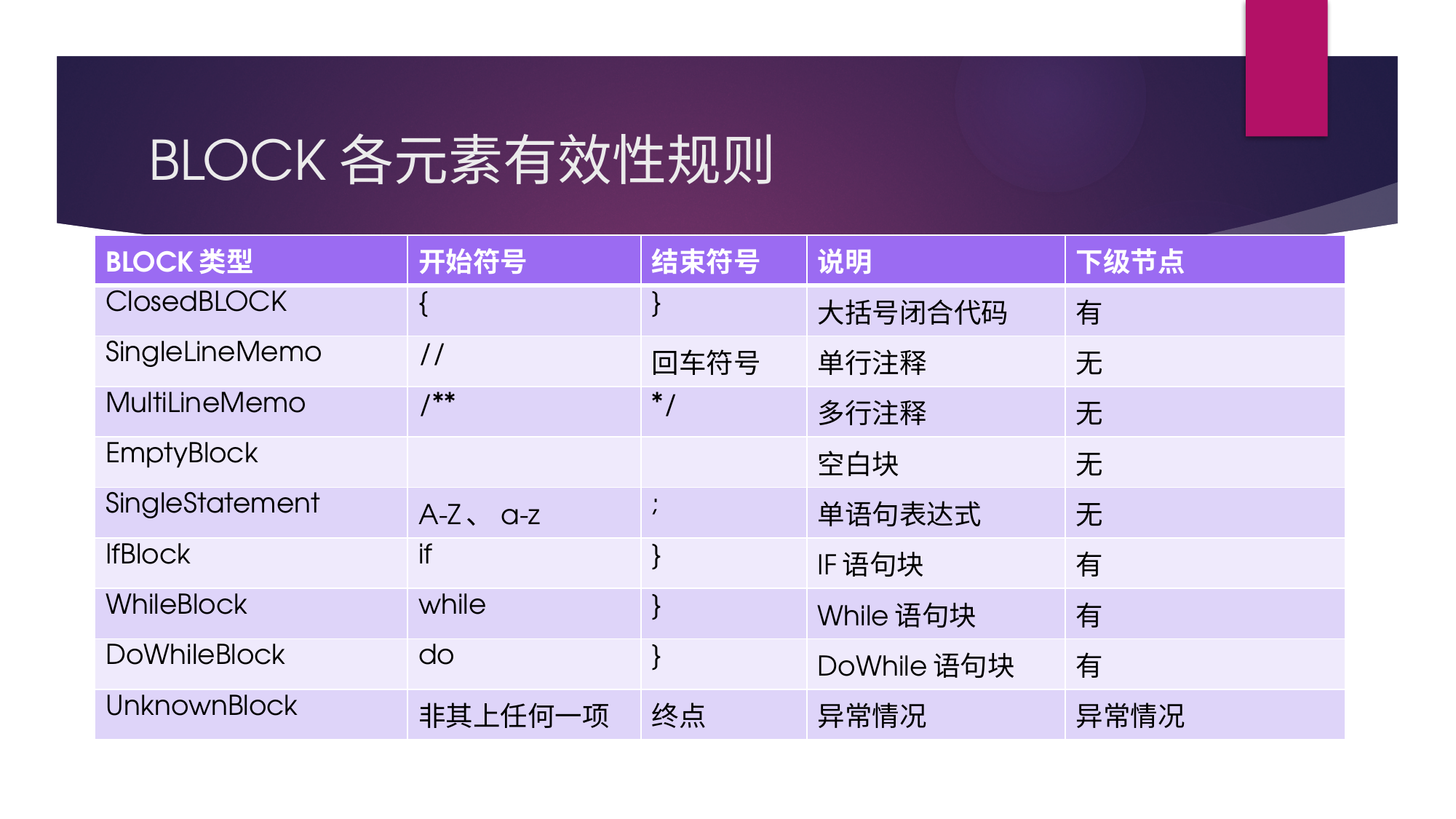

# BLOCK各元素有效性规则
| BLOCK类型 | 开始符号 | 结束符号 | 说明 | 下级节点 |
| --- | --- | --- | --- | --- |
| ClosedBLOCK | { | } | 大括号闭合代码 | 有 |
| SingleLineMemo | // | 回车符号 | 单行注释 | 无 |
| MultiLineMemo | /\*\* | \*/ | 多行注释 | 无 |
| EmptyBlock |  |  | 空白块 | 无 |
| SingleStatement | A-Z、a-z | ; | 单语句表达式 | 无 |
| IfBlock | if | } | IF语句块 | 有 |
| WhileBlock | while | } | While语句块 | 有 |
| DoWhileBlock | do | } | DoWhile语句块 | 有 |
| UnknownBlock | 非其上任何一项 | 终点 | 异常情况 | 异常情况 |